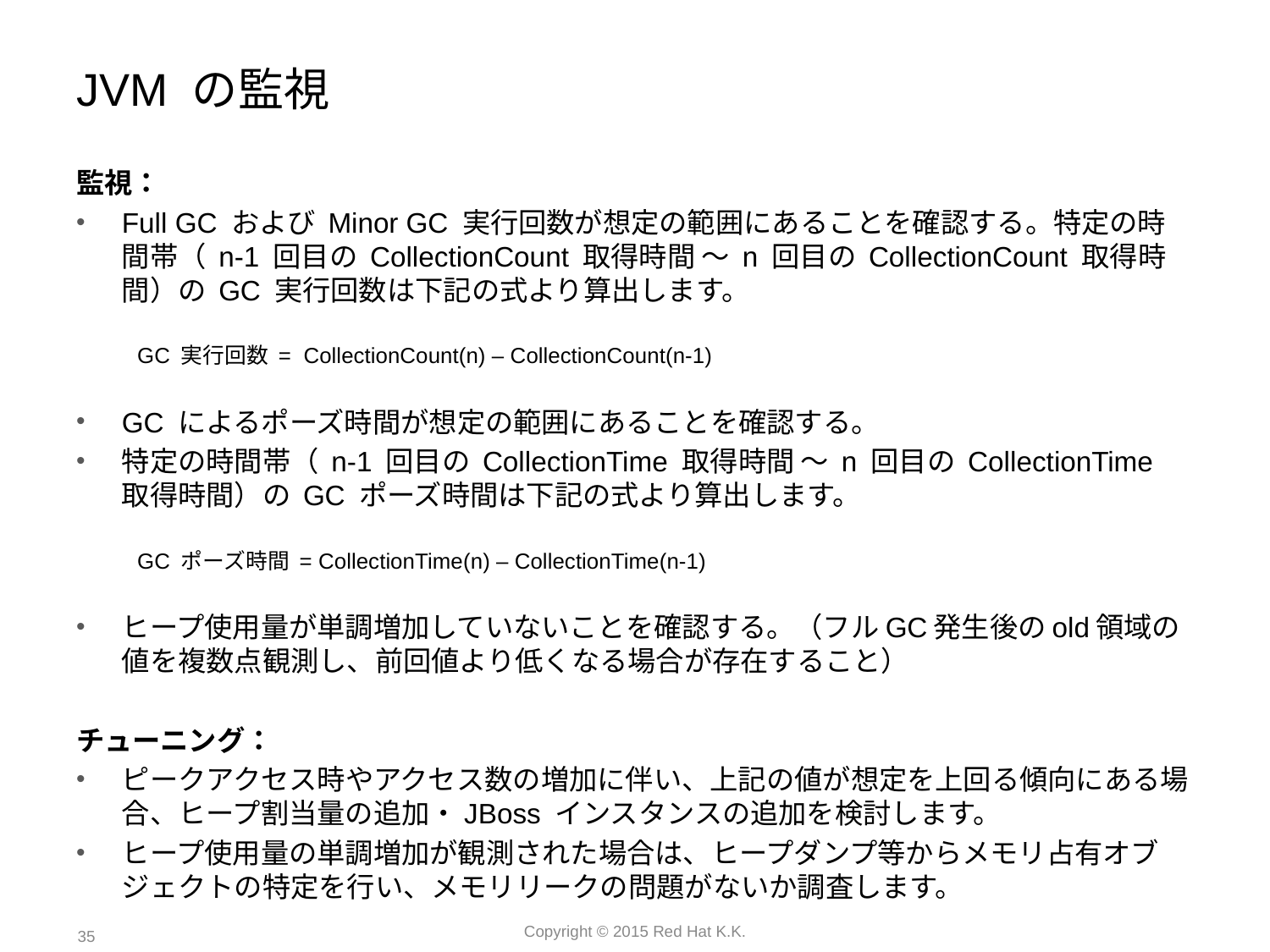

# JVM の監視
監視：
Full GC および Minor GC 実行回数が想定の範囲にあることを確認する。特定の時間帯（ n-1 回目の CollectionCount 取得時間 〜 n 回目の CollectionCount 取得時間）の GC 実行回数は下記の式より算出します。

GC 実行回数 =  CollectionCount(n) – CollectionCount(n-1)

GC によるポーズ時間が想定の範囲にあることを確認する。
特定の時間帯（ n-1 回目の CollectionTime 取得時間 〜 n 回目の CollectionTime 取得時間）の GC ポーズ時間は下記の式より算出します。

GC ポーズ時間 = CollectionTime(n) – CollectionTime(n-1)

ヒープ使用量が単調増加していないことを確認する。（フルGC発生後のold領域の値を複数点観測し、前回値より低くなる場合が存在すること）

チューニング：
ピークアクセス時やアクセス数の増加に伴い、上記の値が想定を上回る傾向にある場合、ヒープ割当量の追加・JBoss インスタンスの追加を検討します。
ヒープ使用量の単調増加が観測された場合は、ヒープダンプ等からメモリ占有オブジェクトの特定を行い、メモリリークの問題がないか調査します。
35
Copyright © 2015 Red Hat K.K.